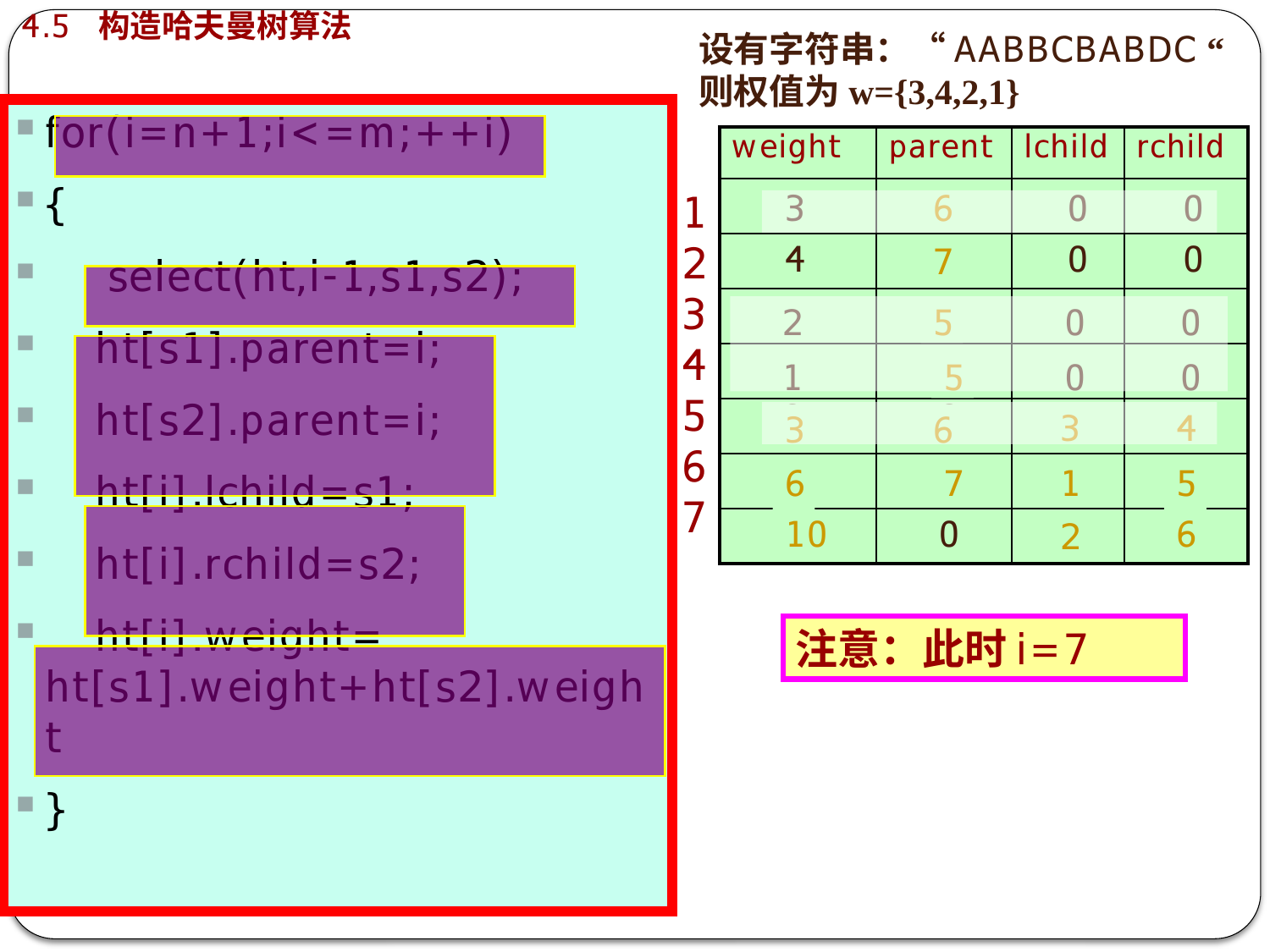

4.5  构造哈夫曼树算法
设有字符串：“AABBCBABDC “
则权值为w={3,4,2,1}
for(i=n+1;i<=m;++i)
{
     select(ht,i-1,s1,s2);
    ht[s1].parent=i;
    ht[s2].parent=i;
    ht[i].lchild=s1;
    ht[i].rchild=s2;
    ht[i].weight= ht[s1].weight+ht[s2].weight
}

void huffman(huffmantree &ht,char**hc,int*w,intn)
{
    if(n<=1)return;
    m=2n-1;
ht=(huffmantree)malloc
(m+1)*sizeof(htcode);
for(p=ht;i<n;++i,++p,++w)
     *p={*w,0,0,0};
for(;i<=m;++i;++p)
  *p ={0,0,0,0};

| weight | parent | lchild | rchild |
| --- | --- | --- | --- |
|  |  |  |  |
|  |  |  |  |
|  |  |  |  |
|  |  |  |  |
|  |  |  |  |
|  |  |  |  |
|  |  |  |  |
1 2  3 4 5 6  7
3             0          0         0
6

4             0          0         0
7

2             0          0         0
5

1             0          0         0
5

0             0          0         0
3

4

3

6

0             0          0         0
6

7

1

5

0             0          0         0
10

6

2

注意：此时i=5
注意：此时i=6
注意：此时i=7